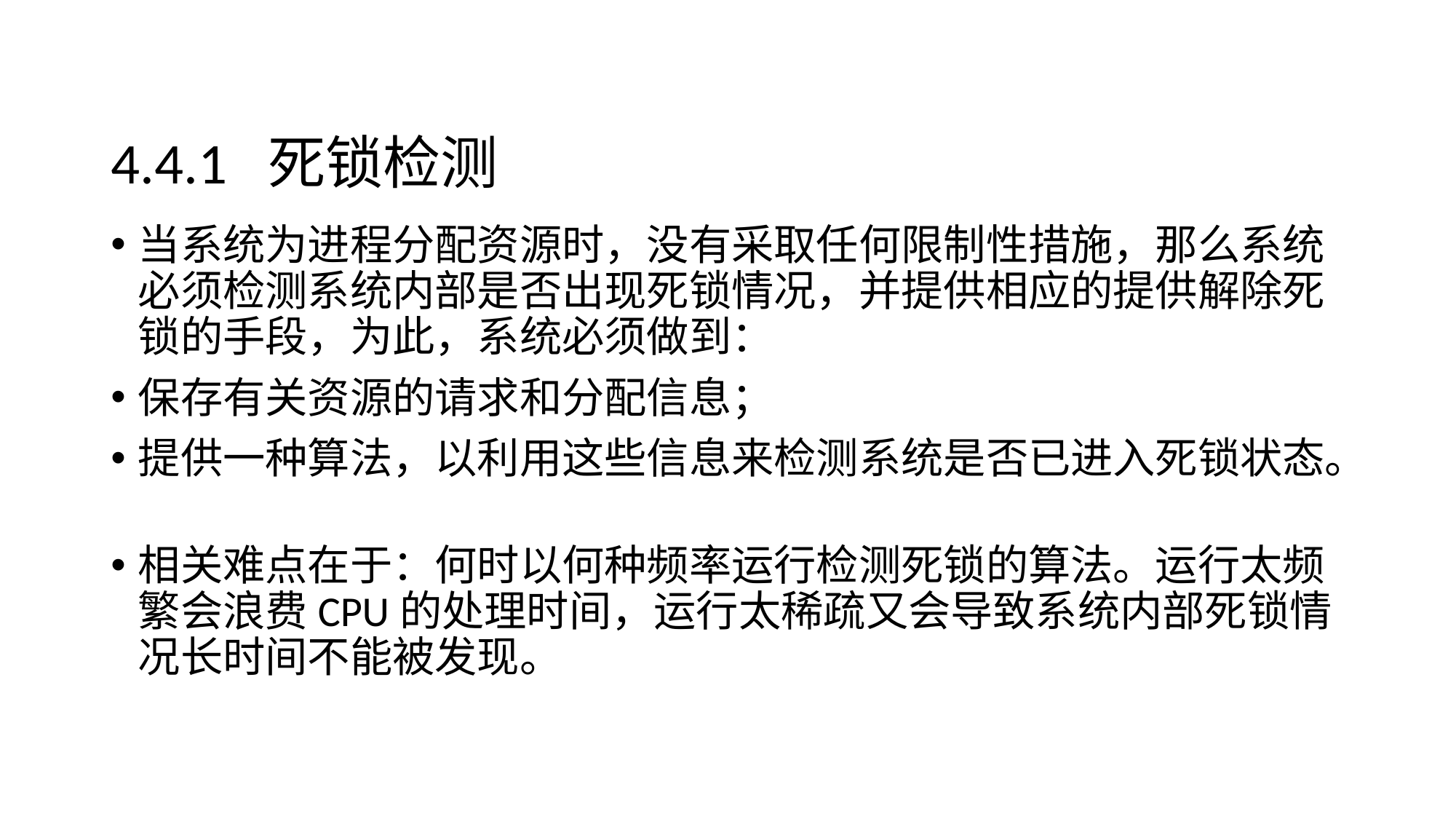

# 4.4.1  死锁检测
当系统为进程分配资源时，没有采取任何限制性措施，那么系统必须检测系统内部是否出现死锁情况，并提供相应的提供解除死锁的手段，为此，系统必须做到：
保存有关资源的请求和分配信息；
提供一种算法，以利用这些信息来检测系统是否已进入死锁状态。
相关难点在于：何时以何种频率运行检测死锁的算法。运行太频繁会浪费CPU的处理时间，运行太稀疏又会导致系统内部死锁情况长时间不能被发现。
2